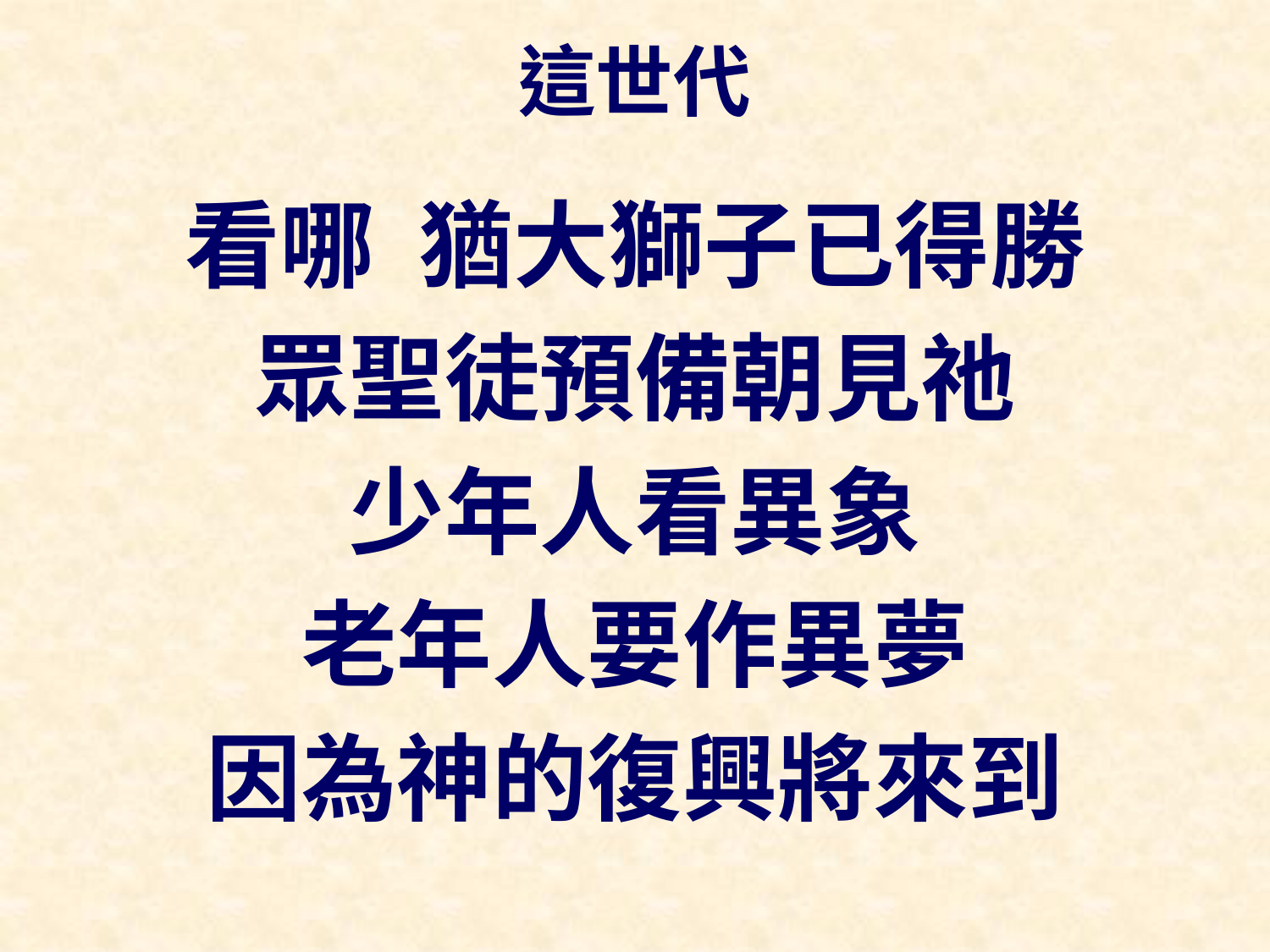

# 這世代
看哪  猶大獅子已得勝
眾聖徒預備朝見祂
少年人看異象
老年人要作異夢
因為神的復興將來到